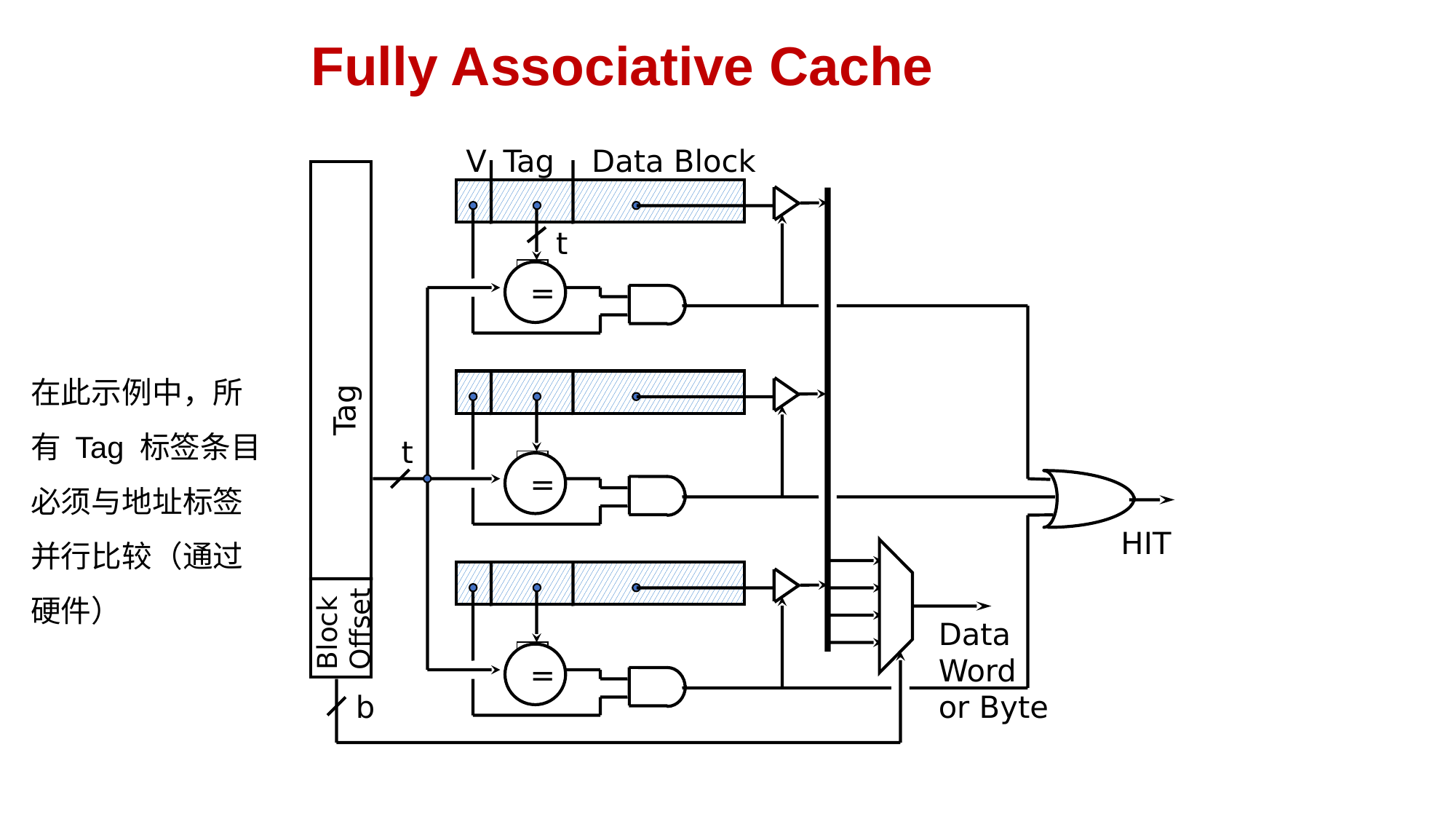

# Fully Associative Cache
  V
  Tag
Data Block

 t

 =

在此示例中，所有 Tag 标签条目必须与地址标签并行比较（通过硬件）

  Tag

 t

 =

HIT

Block
Offset

Data
Word
or Byte

 =

 b